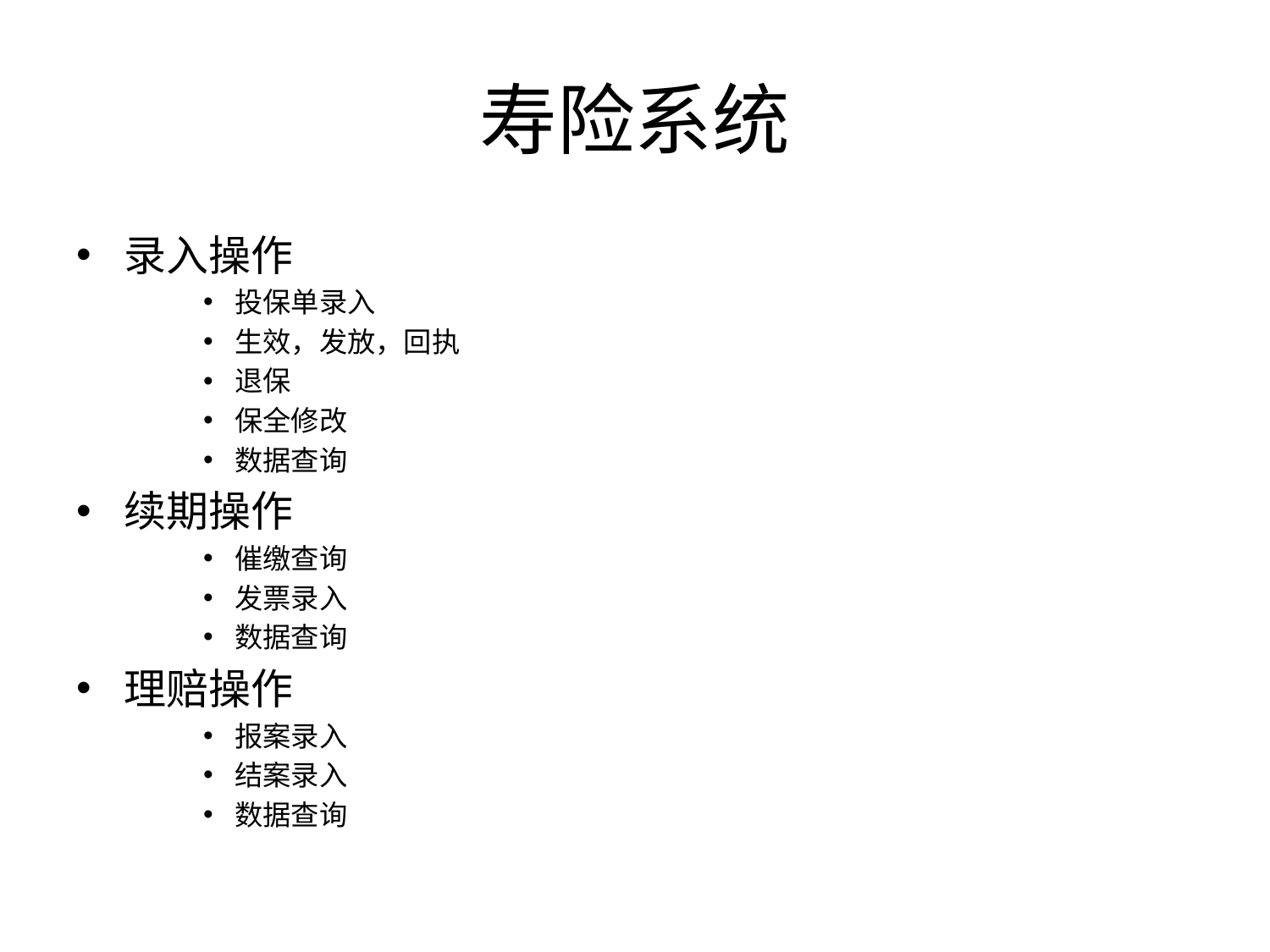

# 寿险系统
录入操作
投保单录入
生效，发放，回执
退保
保全修改
数据查询
续期操作
催缴查询
发票录入
数据查询
理赔操作
报案录入
结案录入
数据查询